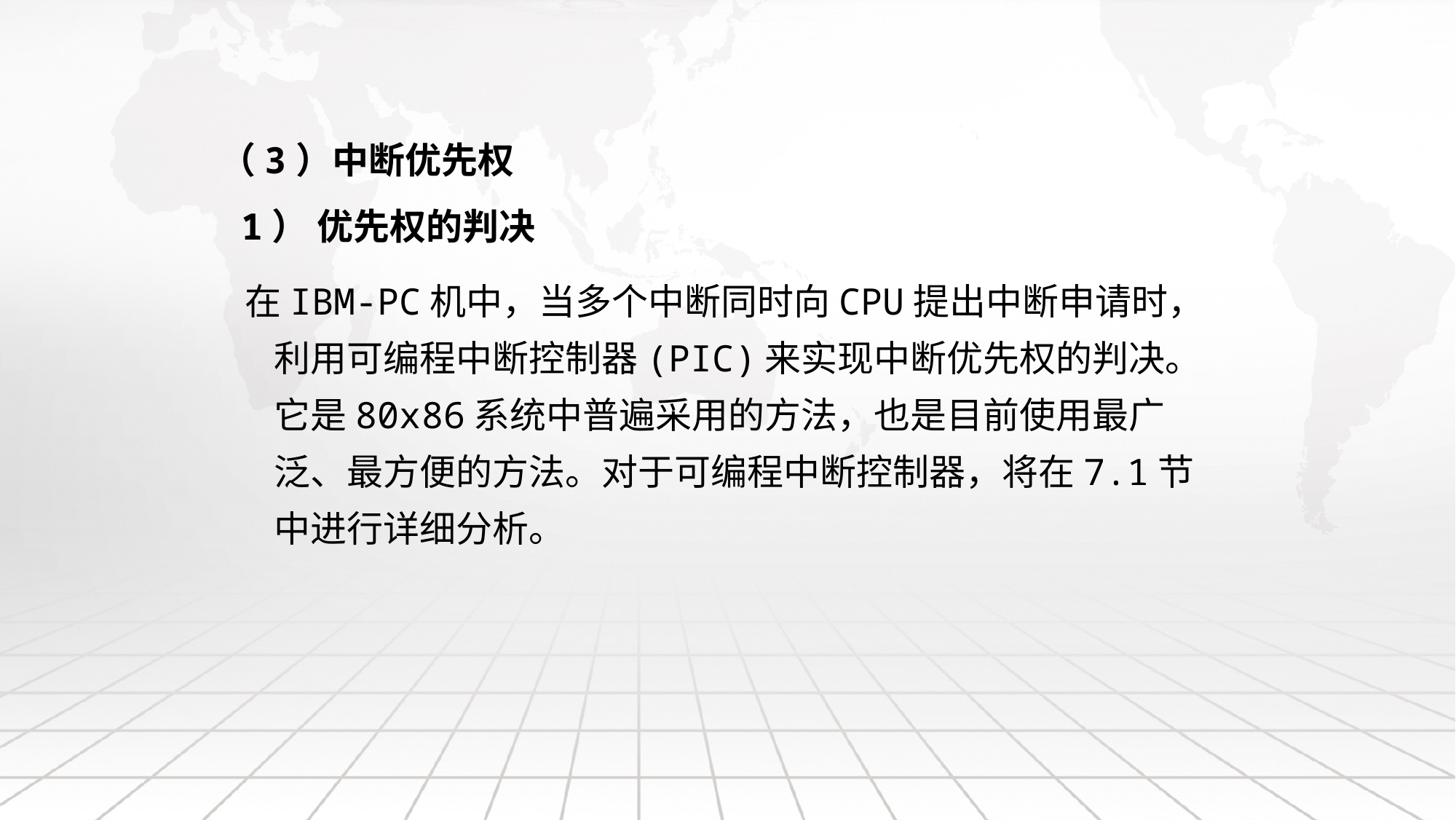

（3）中断优先权
 1） 优先权的判决
  在IBM-PC机中，当多个中断同时向CPU提出中断申请时，利用可编程中断控制器(PIC)来实现中断优先权的判决。它是80x86系统中普遍采用的方法，也是目前使用最广泛、最方便的方法。对于可编程中断控制器，将在7.1节中进行详细分析。